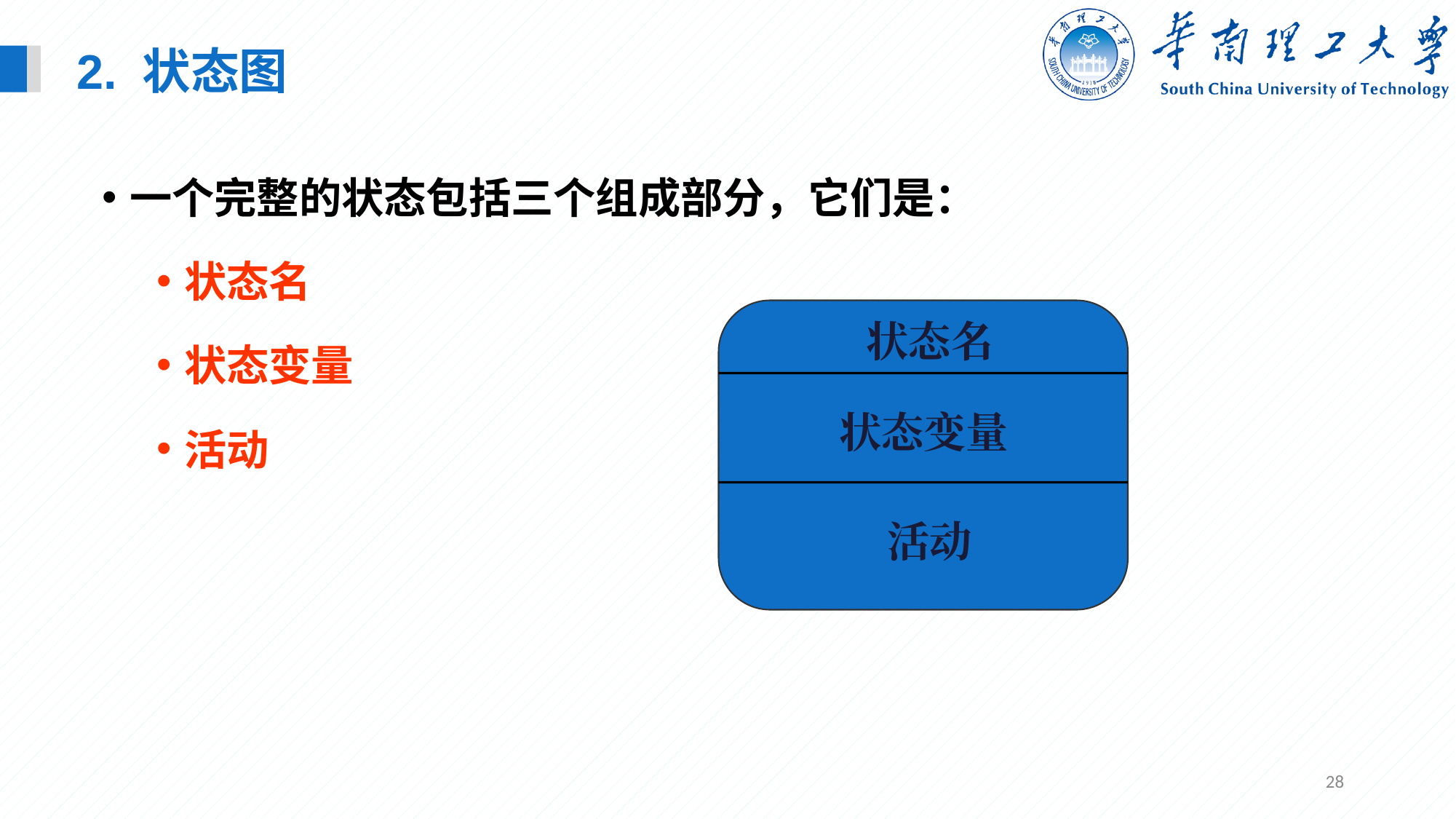

2. 状态图
一个完整的状态包括三个组成部分，它们是：
状态名
状态变量
活动

状态名

状态变量

活动
28